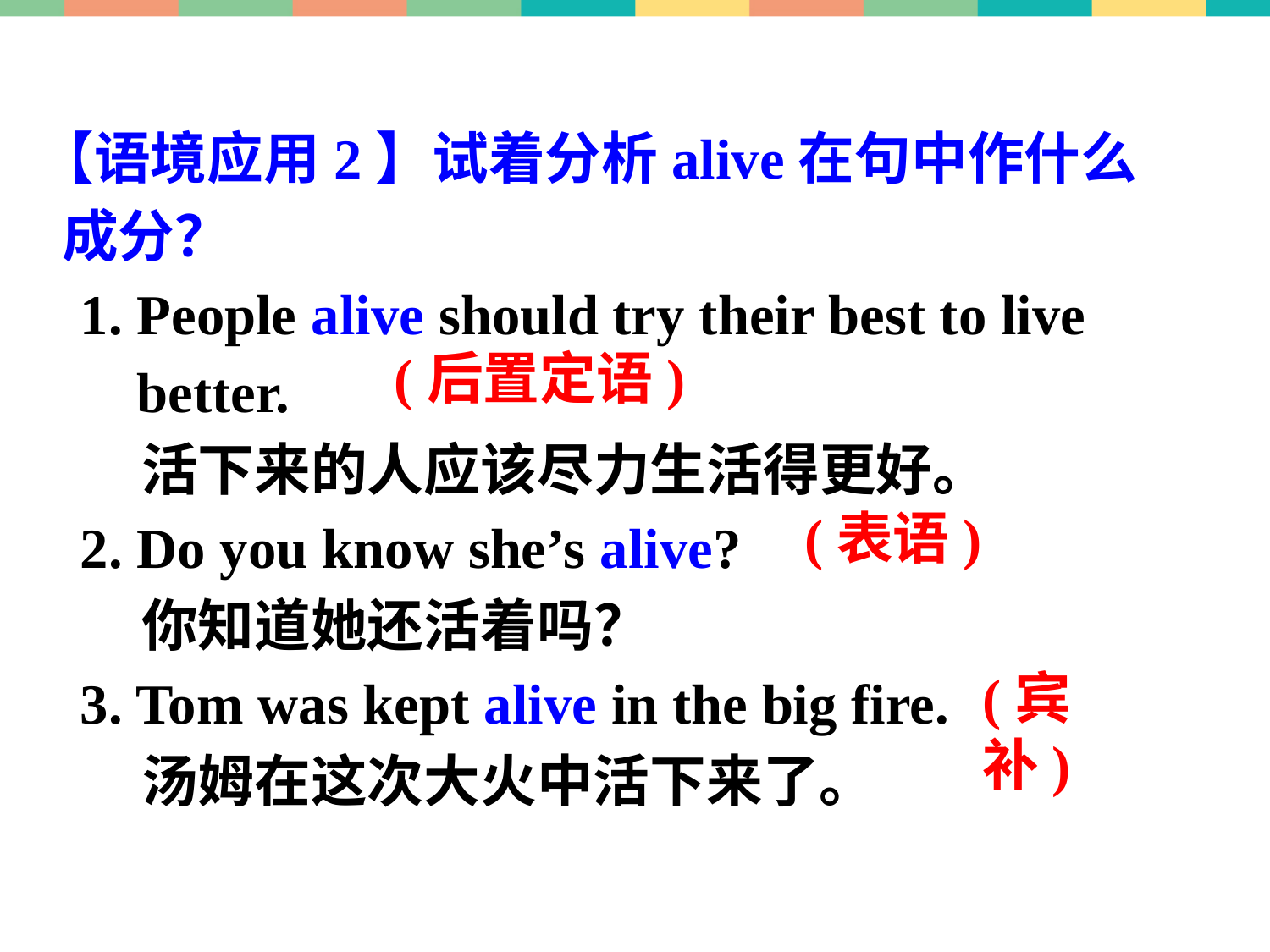

【语境应用2】试着分析alive在句中作什么成分？
   1. People alive should try their best to live
       better.
       活下来的人应该尽力生活得更好。
   2. Do you know she’s alive?
       你知道她还活着吗？
   3. Tom was kept alive in the big fire.
       汤姆在这次大火中活下来了。
(后置定语)
(表语)
(宾补)